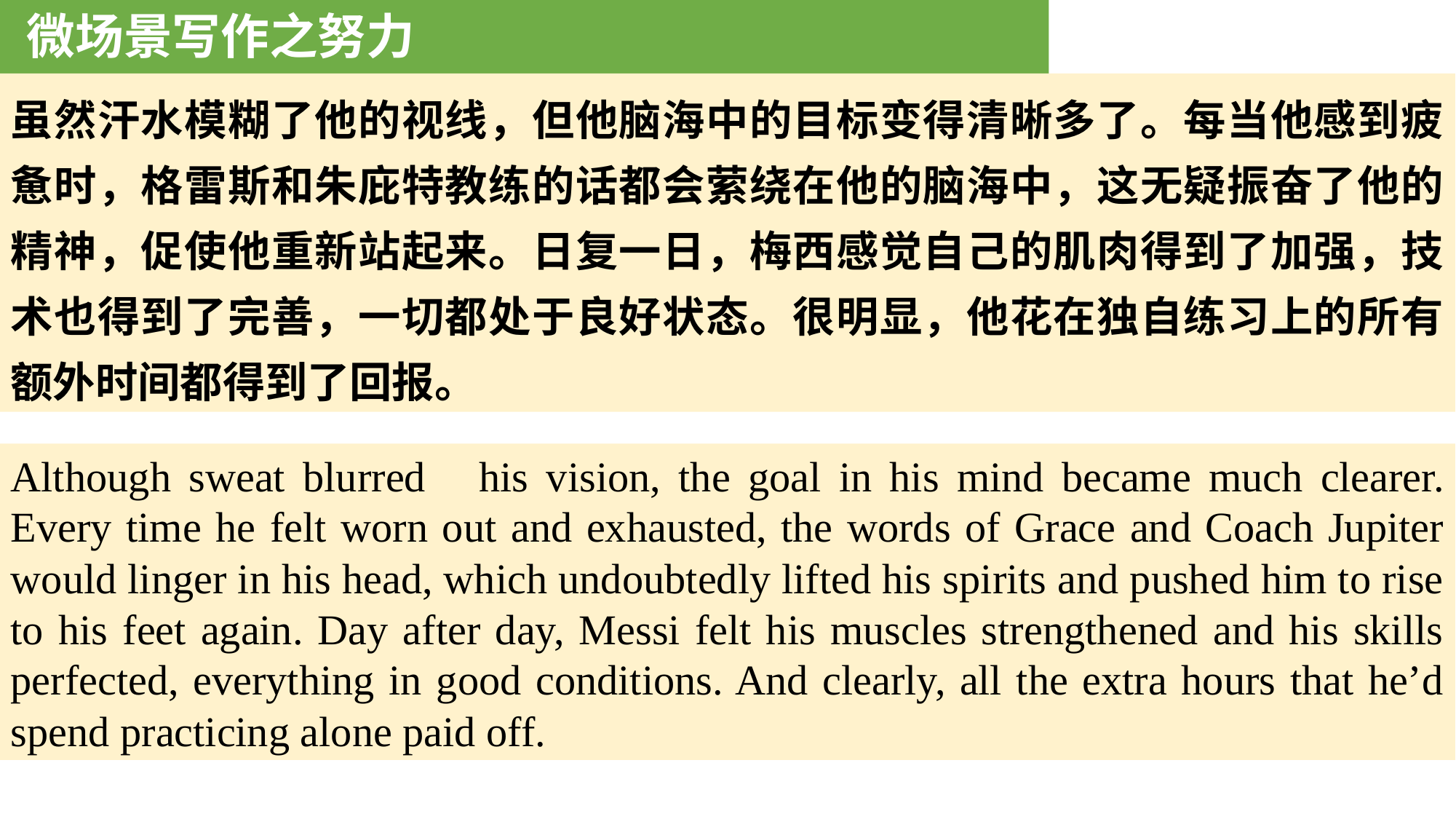

微场景写作之努力

虽然汗水模糊了他的视线，但他脑海中的目标变得清晰多了。每当他感到疲惫时，格雷斯和朱庇特教练的话都会萦绕在他的脑海中，这无疑振奋了他的精神，促使他重新站起来。日复一日，梅西感觉自己的肌肉得到了加强，技术也得到了完善，一切都处于良好状态。很明显，他花在独自练习上的所有额外时间都得到了回报。
Although sweat blurred   his vision, the goal in his mind became much clearer. Every time he felt worn out and exhausted, the words of Grace and Coach Jupiter would linger in his head, which undoubtedly lifted his spirits and pushed him to rise to his feet again. Day after day, Messi felt his muscles strengthened and his skills perfected, everything in good conditions. And clearly, all the extra hours that he’d spend practicing alone paid off.